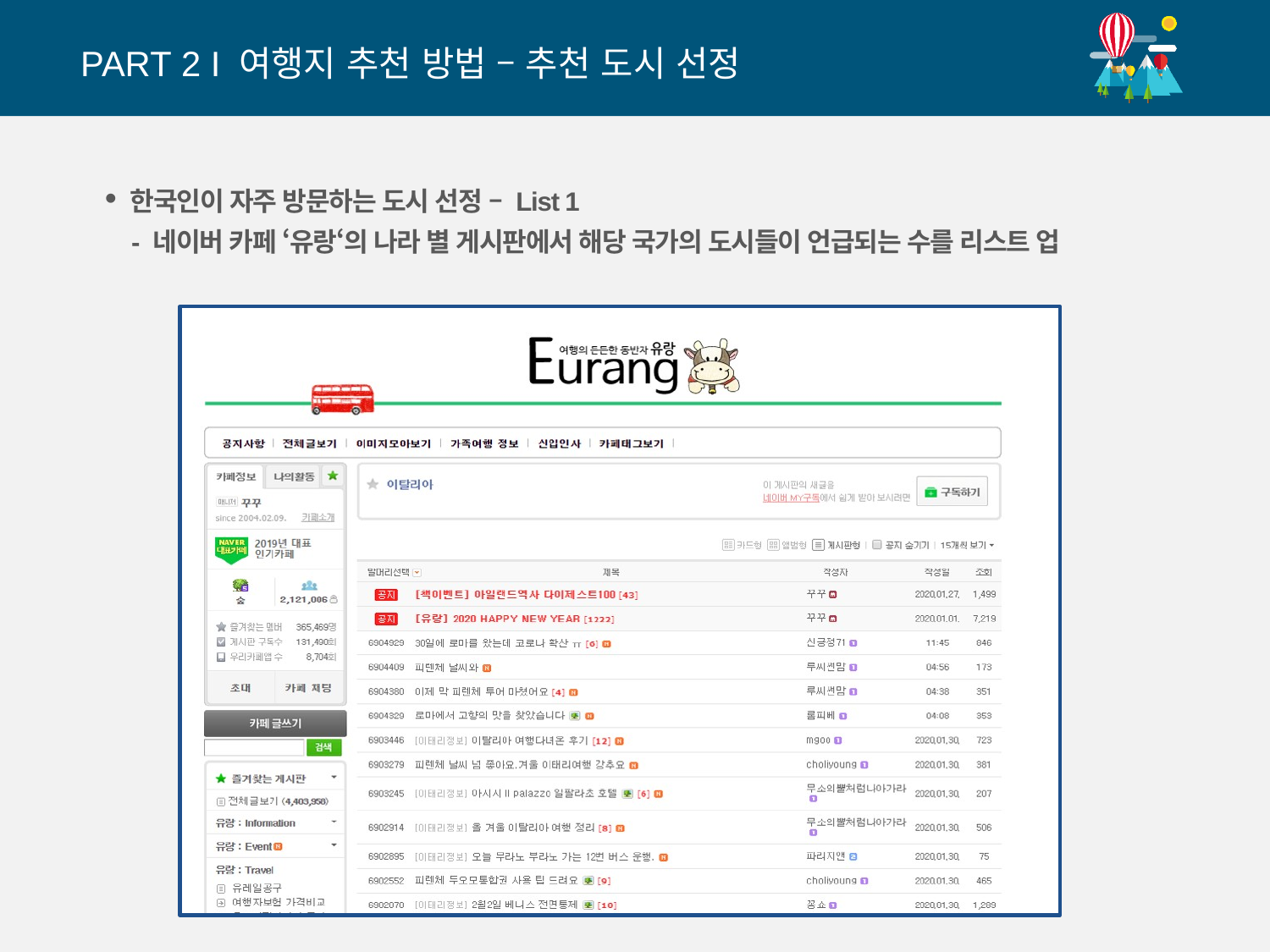

PART 2 I 여행지 추천 방법 – 추천 도시 선정
한국인이 자주 방문하는 도시 선정 – List 1
    - 네이버 카페 ‘유랑‘의 나라 별 게시판에서 해당 국가의 도시들이 언급되는 수를 리스트 업